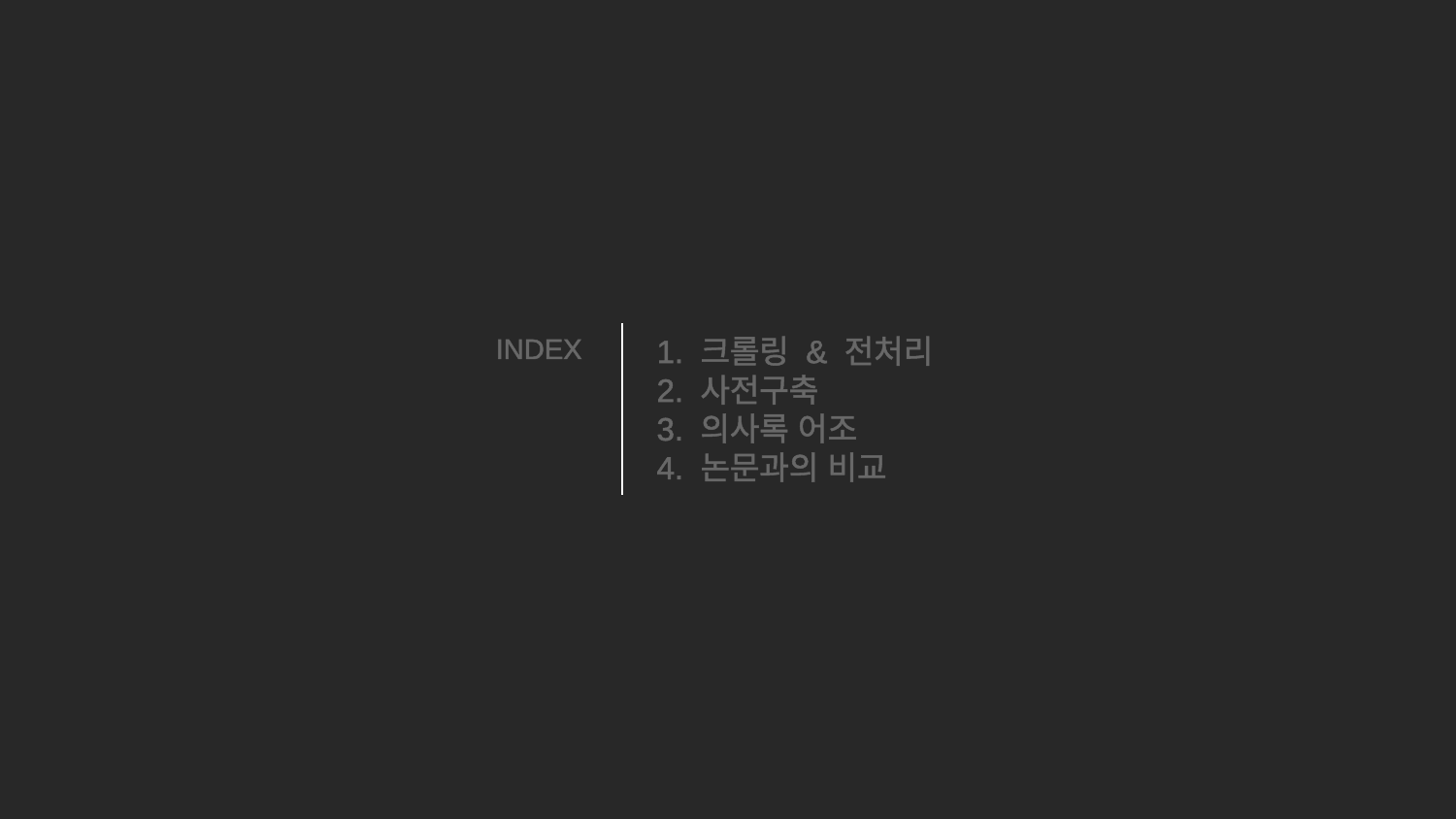

INDEX
1. 크롤링 & 전처리
2. 사전구축
3. 의사록 어조
4. 논문과의 비교